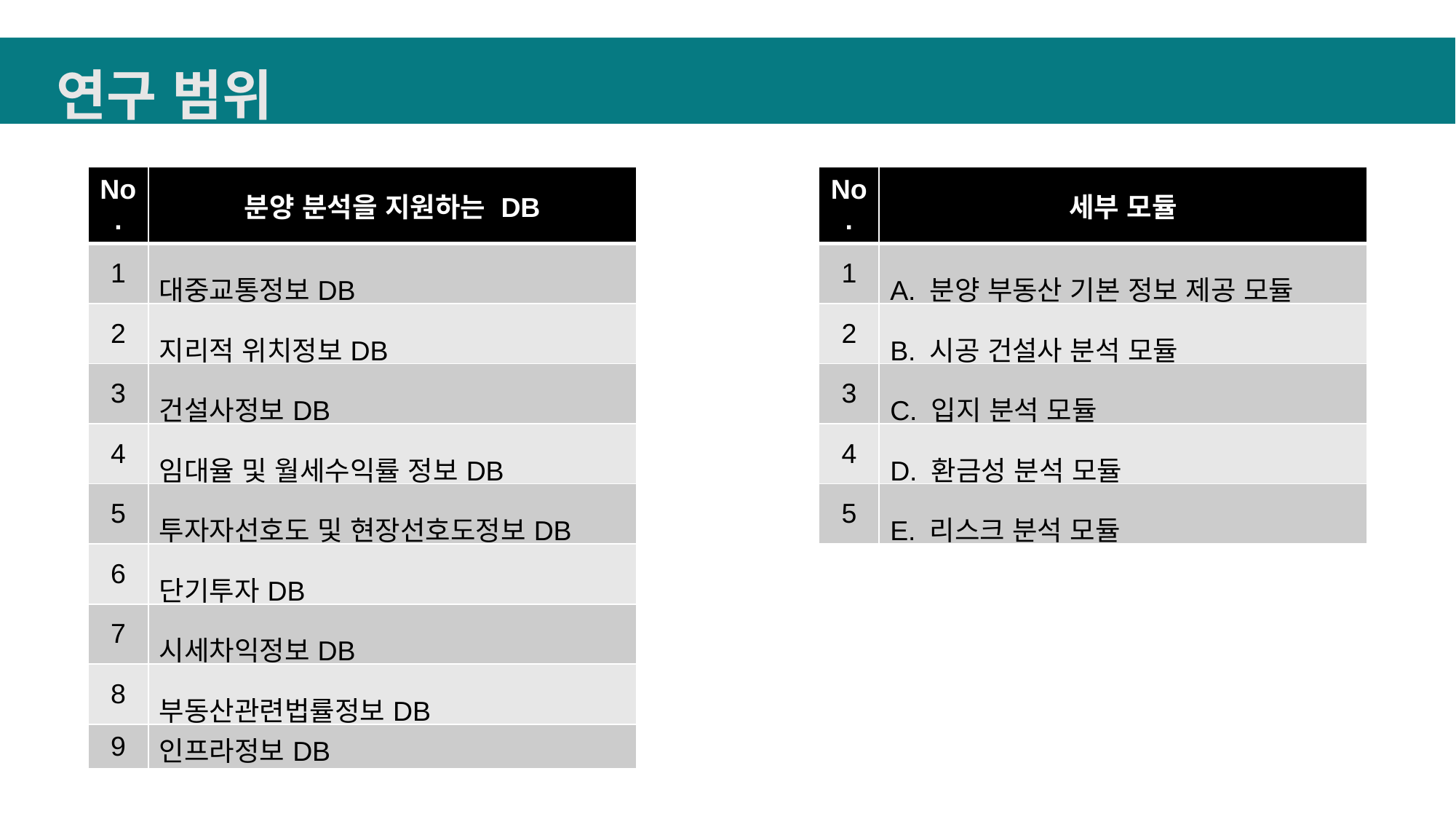

연구 범위

| No. | 분양 분석을 지원하는 DB |
| --- | --- |
| 1 | 대중교통정보DB |
| 2 | 지리적 위치정보DB |
| 3 | 건설사정보DB |
| 4 | 임대율 및 월세수익률 정보DB |
| 5 | 투자자선호도 및 현장선호도정보DB |
| 6 | 단기투자DB |
| 7 | 시세차익정보DB |
| 8 | 부동산관련법률정보DB |
| 9 | 인프라정보DB |
| No. | 세부 모듈 |
| --- | --- |
| 1 | A. 분양 부동산 기본 정보 제공 모듈 |
| 2 | B. 시공 건설사 분석 모듈 |
| 3 | C. 입지 분석 모듈 |
| 4 | D. 환금성 분석 모듈 |
| 5 | E. 리스크 분석 모듈 |